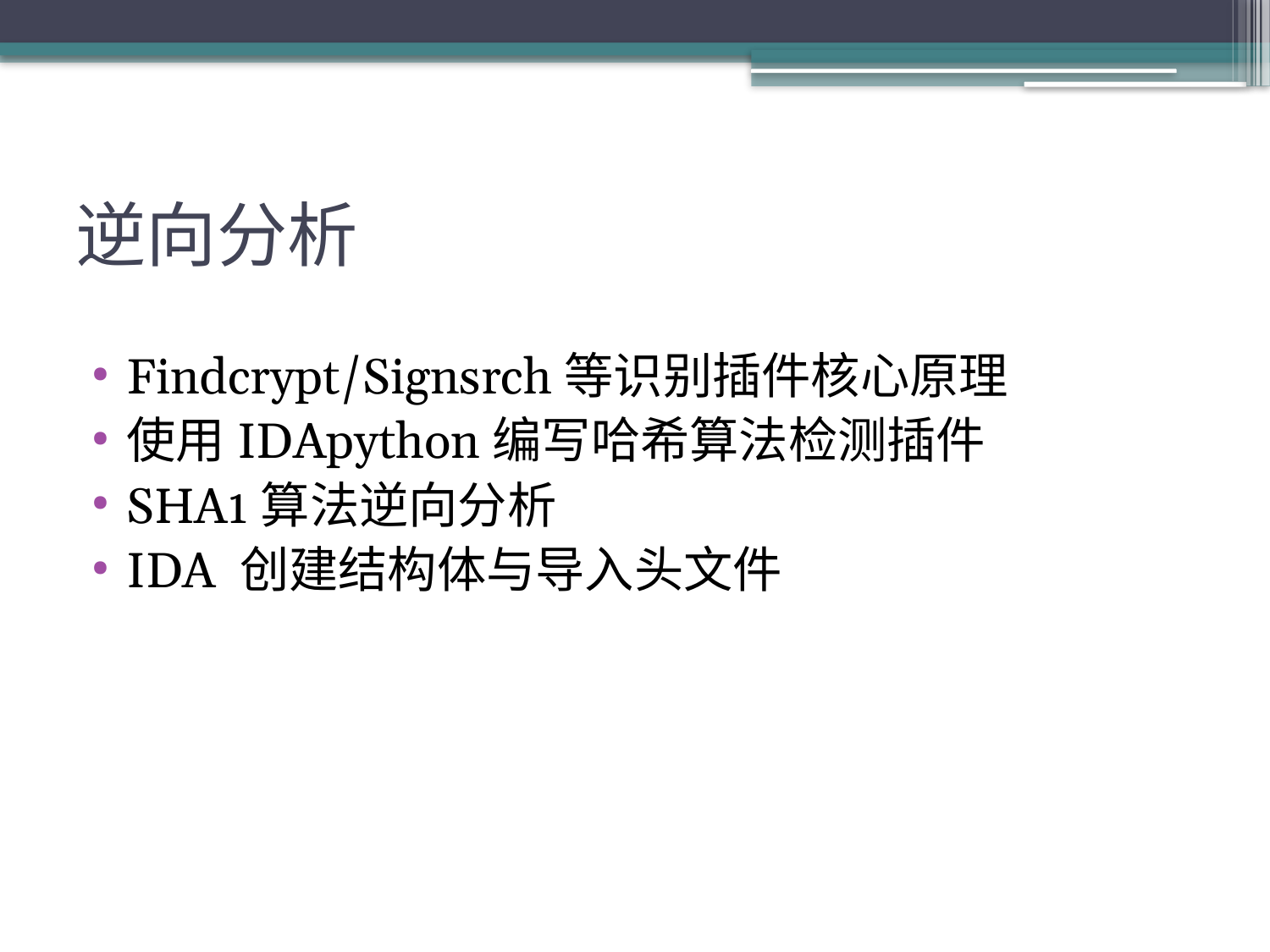

# 逆向分析
Findcrypt/Signsrch等识别插件核心原理
使用IDApython编写哈希算法检测插件
SHA1算法逆向分析
IDA 创建结构体与导入头文件